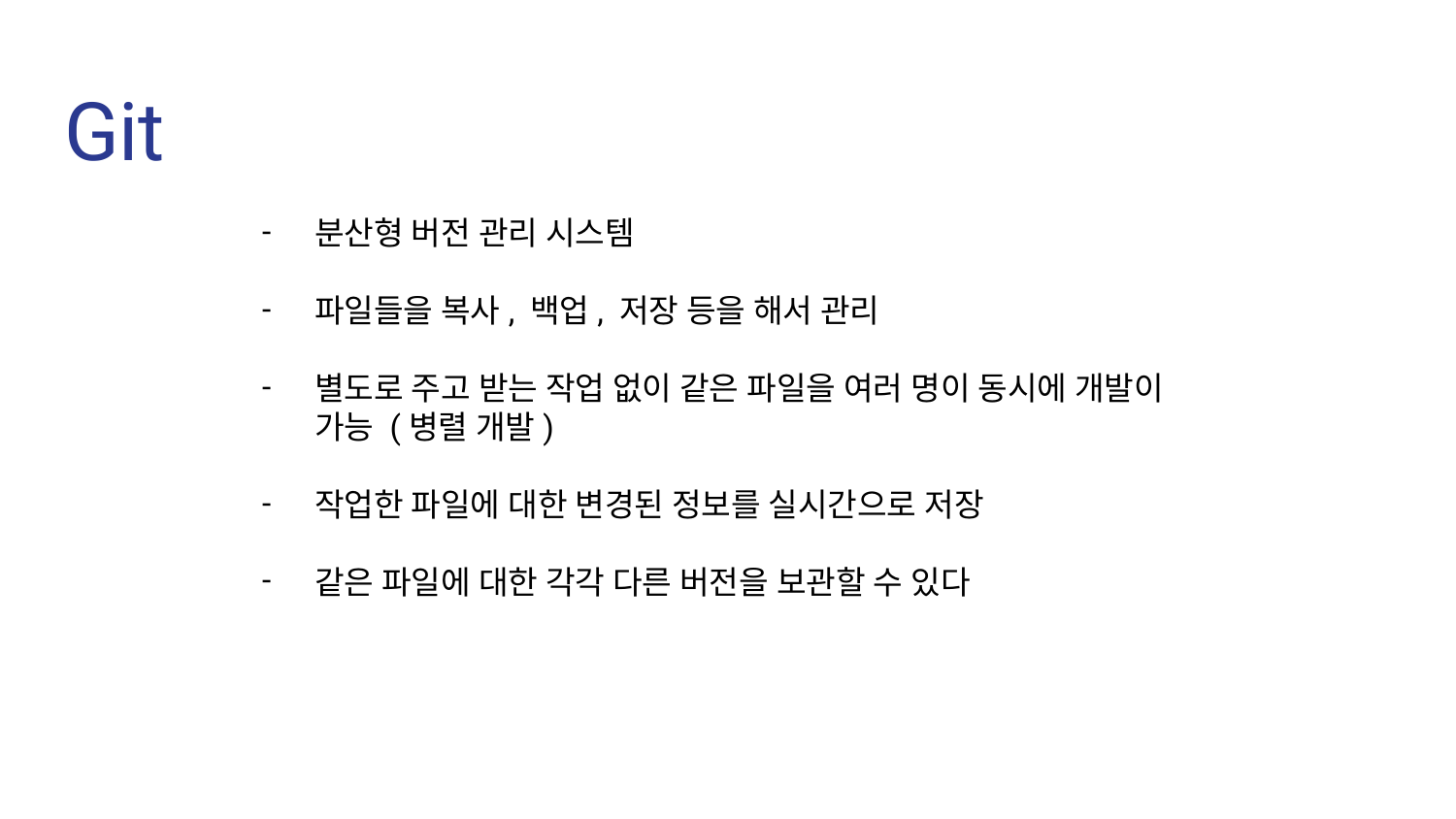

# Git
분산형 버전 관리 시스템

파일들을 복사, 백업, 저장 등을 해서 관리

별도로 주고 받는 작업 없이 같은 파일을 여러 명이 동시에 개발이 가능 (병렬 개발)

작업한 파일에 대한 변경된 정보를 실시간으로 저장

같은 파일에 대한 각각 다른 버전을 보관할 수 있다